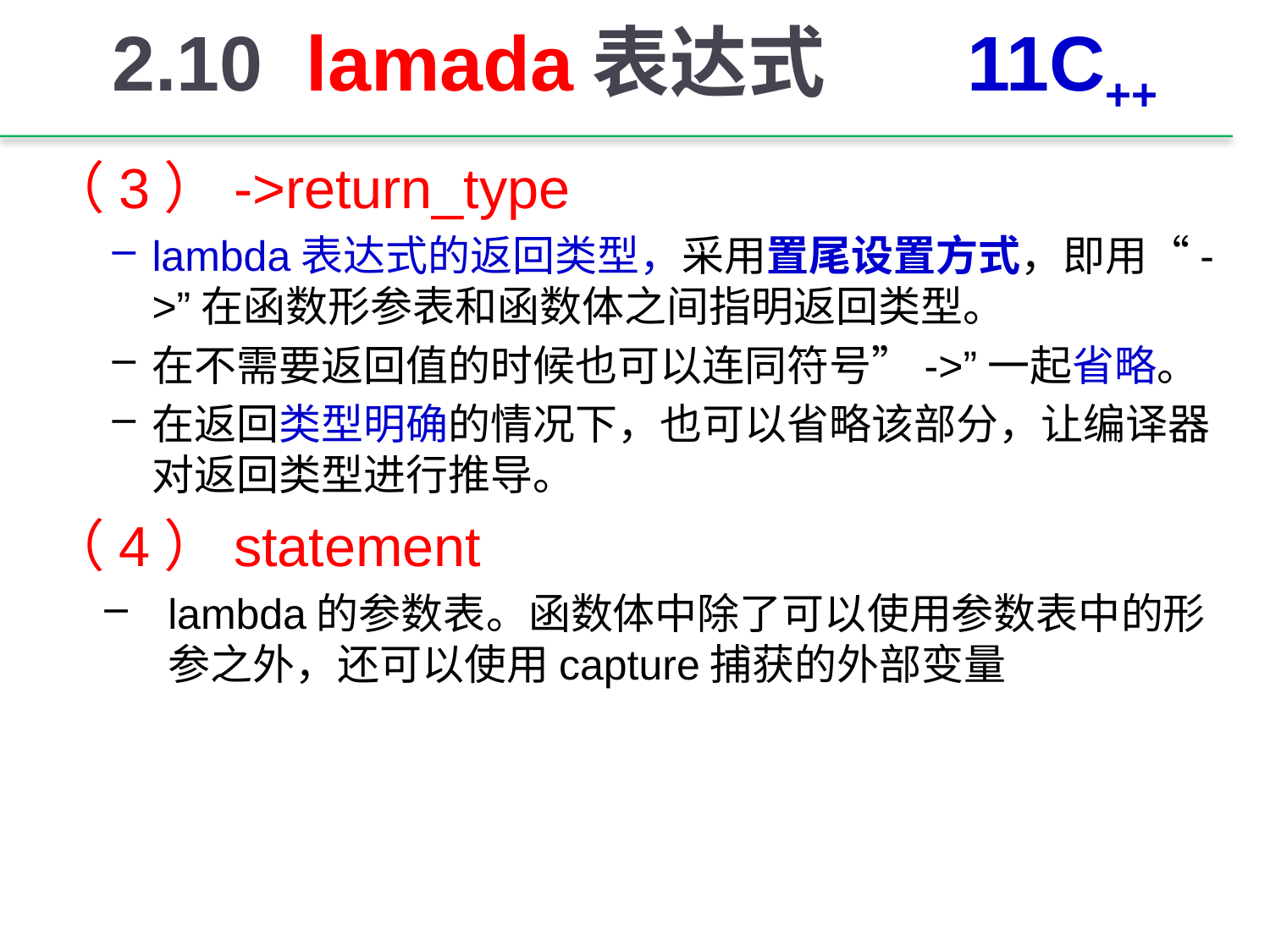

# 2.10  lamada表达式       11C++
（3）->return_type
lambda表达式的返回类型，采用置尾设置方式，即用“->”在函数形参表和函数体之间指明返回类型。
在不需要返回值的时候也可以连同符号”->”一起省略。
在返回类型明确的情况下，也可以省略该部分，让编译器对返回类型进行推导。
（4）statement
lambda的参数表。函数体中除了可以使用参数表中的形参之外，还可以使用capture捕获的外部变量